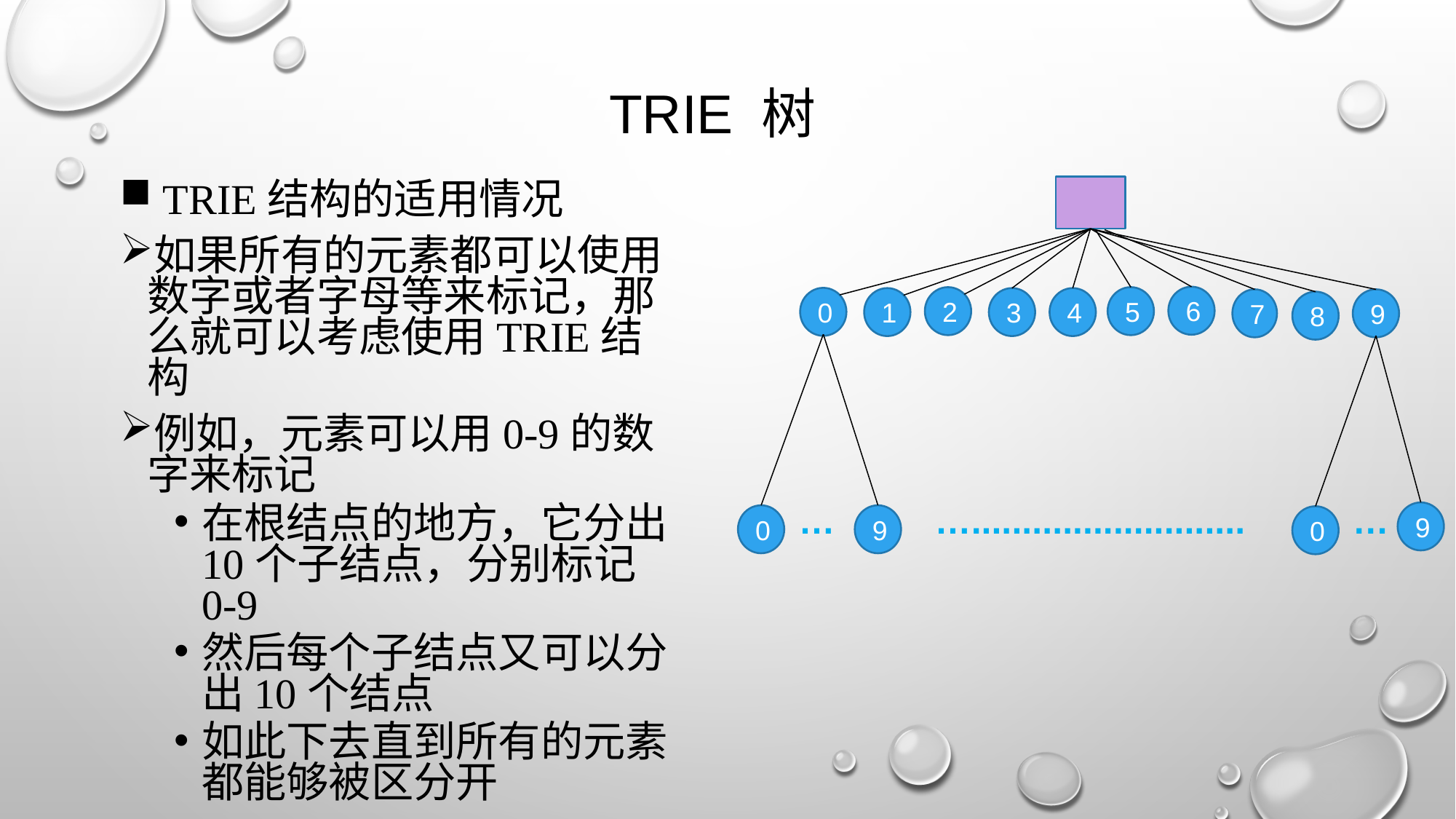

TRIE 树
 Trie结构的适用情况
如果所有的元素都可以使用数字或者字母等来标记，那么就可以考虑使用Trie结构
例如，元素可以用0-9的数字来标记
在根结点的地方，它分出10个子结点，分别标记0-9
然后每个子结点又可以分出10个结点
如此下去直到所有的元素都能够被区分开

6
2
5
0
1
3
4
7
9
8
…...........................
…
…
9
0
9
0